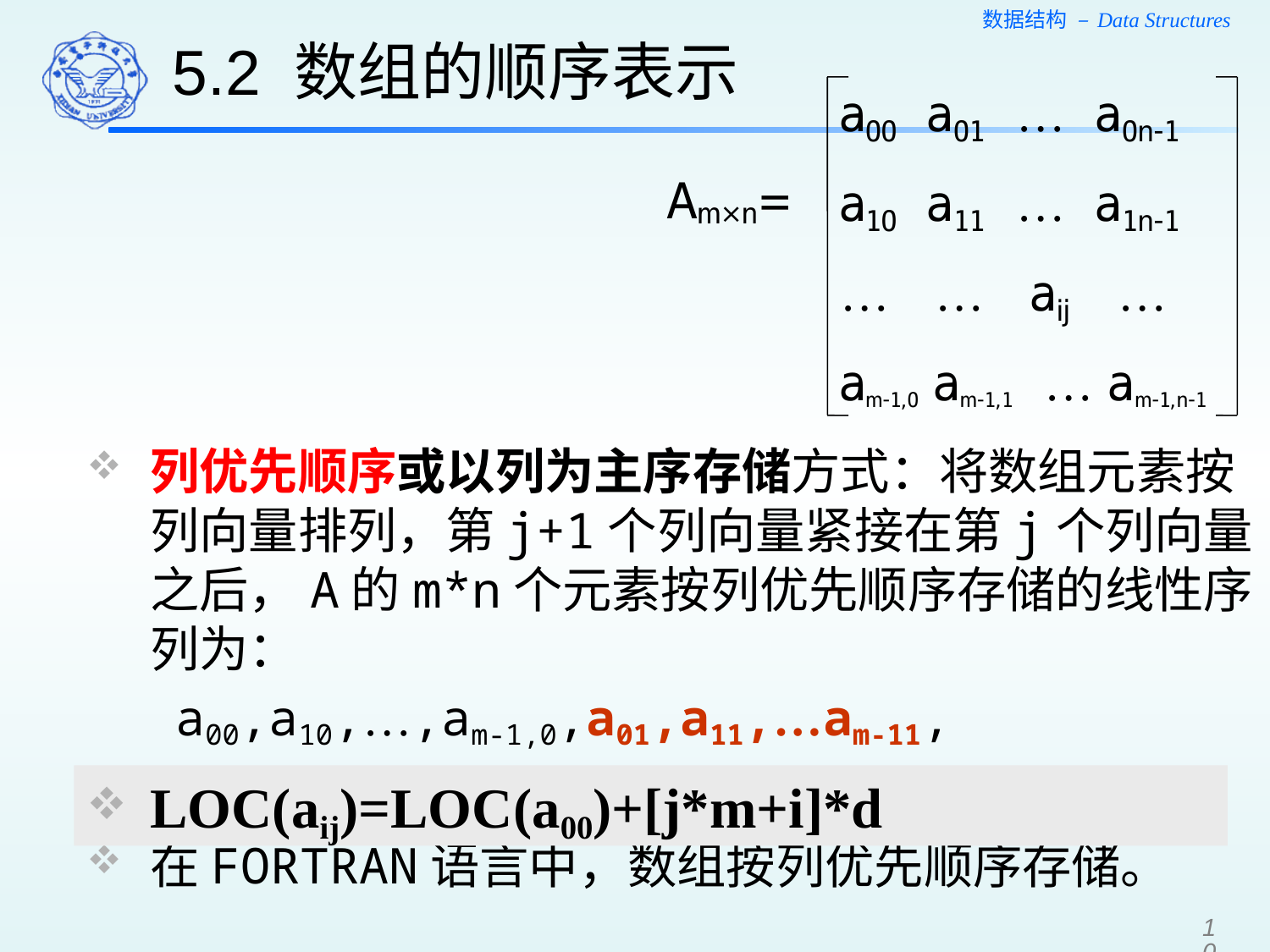

5.2 数组的顺序表示
a00  a01  …  a0n-1
a10  a11  …  a1n-1
…   …   aij   …
am-1,0 am-1,1  … am-1,n-1

Am×n=

列优先顺序或以列为主序存储方式：将数组元素按列向量排列，第j+1个列向量紧接在第j个列向量之后，A的m*n个元素按列优先顺序存储的线性序列为：
   a00,a10,…,am-1,0,a01,a11,…am-11,
      ……,a0n-1,a1n-1,…,am-1,n-1
在FORTRAN语言中，数组按列优先顺序存储。
LOC(aij)=LOC(a00)+[j*m+i]*d
10